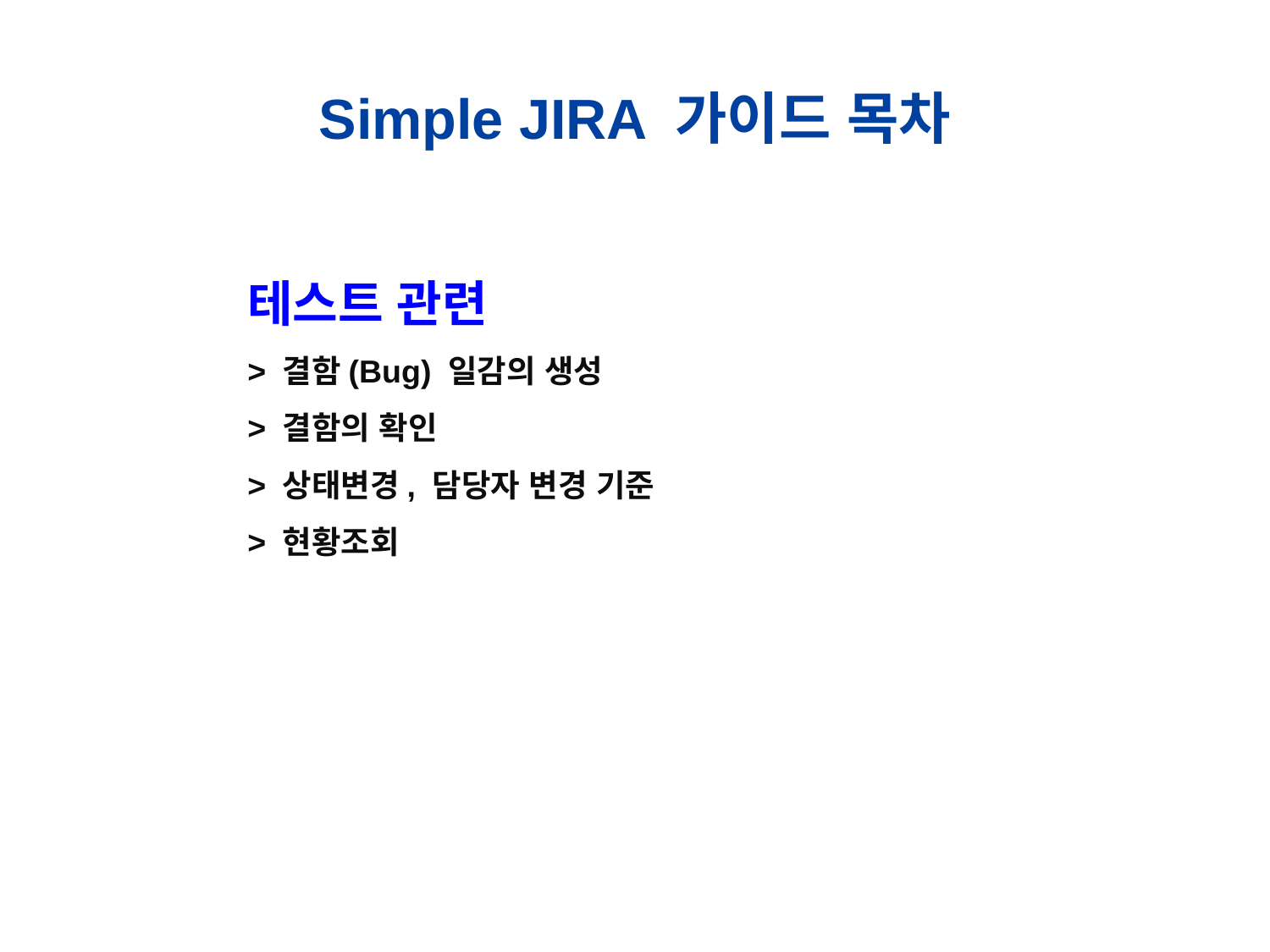

Simple JIRA 가이드 목차
테스트 관련
> 결함(Bug) 일감의 생성
> 결함의 확인
> 상태변경, 담당자 변경 기준
> 현황조회